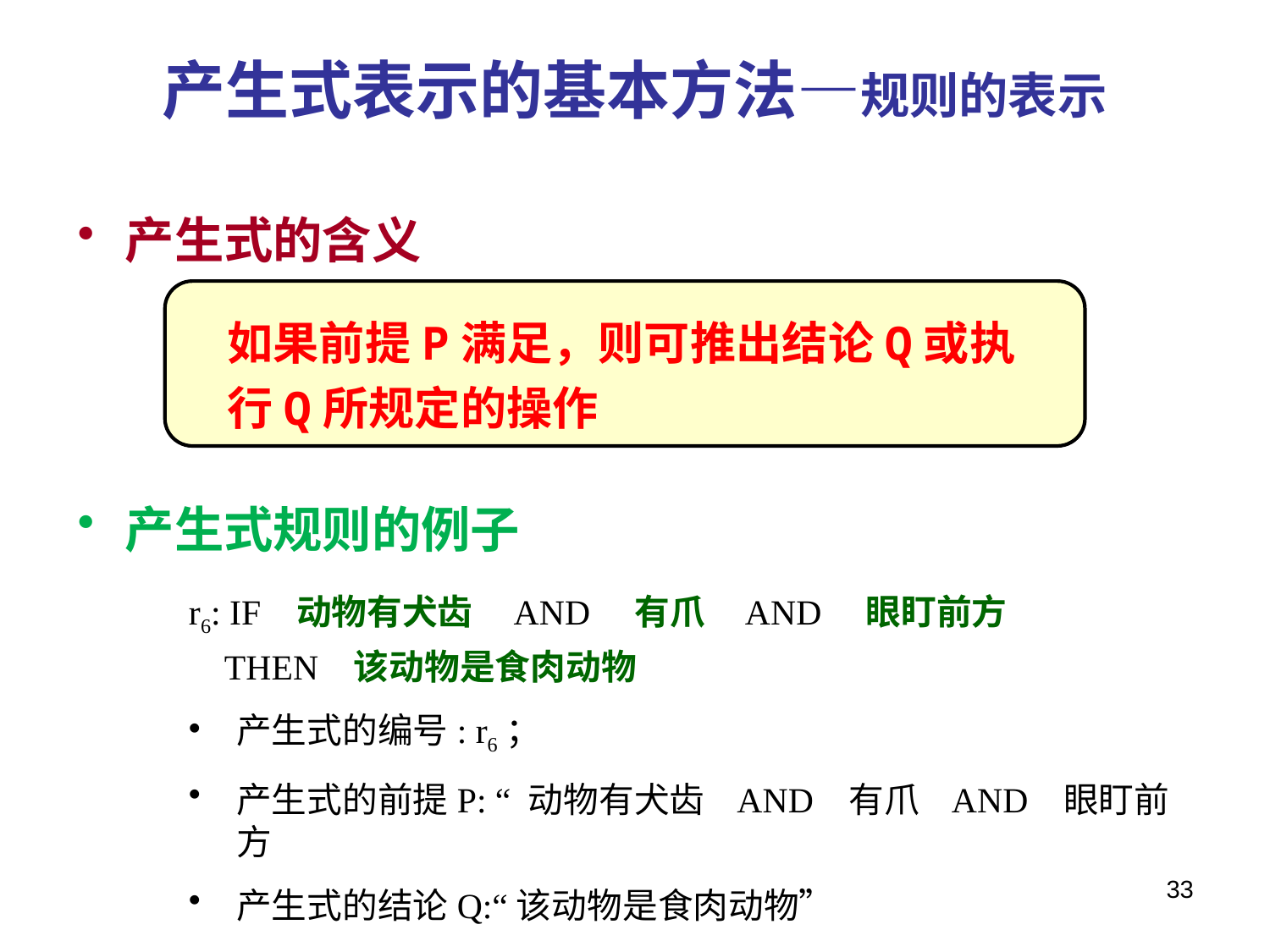

# 产生式表示的基本方法—规则的表示
产生式的含义

产生式规则的例子
r6: IF   动物有犬齿    AND    有爪    AND    眼盯前方
    THEN   该动物是食肉动物
产生式的编号: r6；
产生式的前提P: “ 动物有犬齿   AND   有爪   AND   眼盯前方
产生式的结论Q:“该动物是食肉动物”

如果前提P满足，则可推出结论Q或执行Q所规定的操作
33